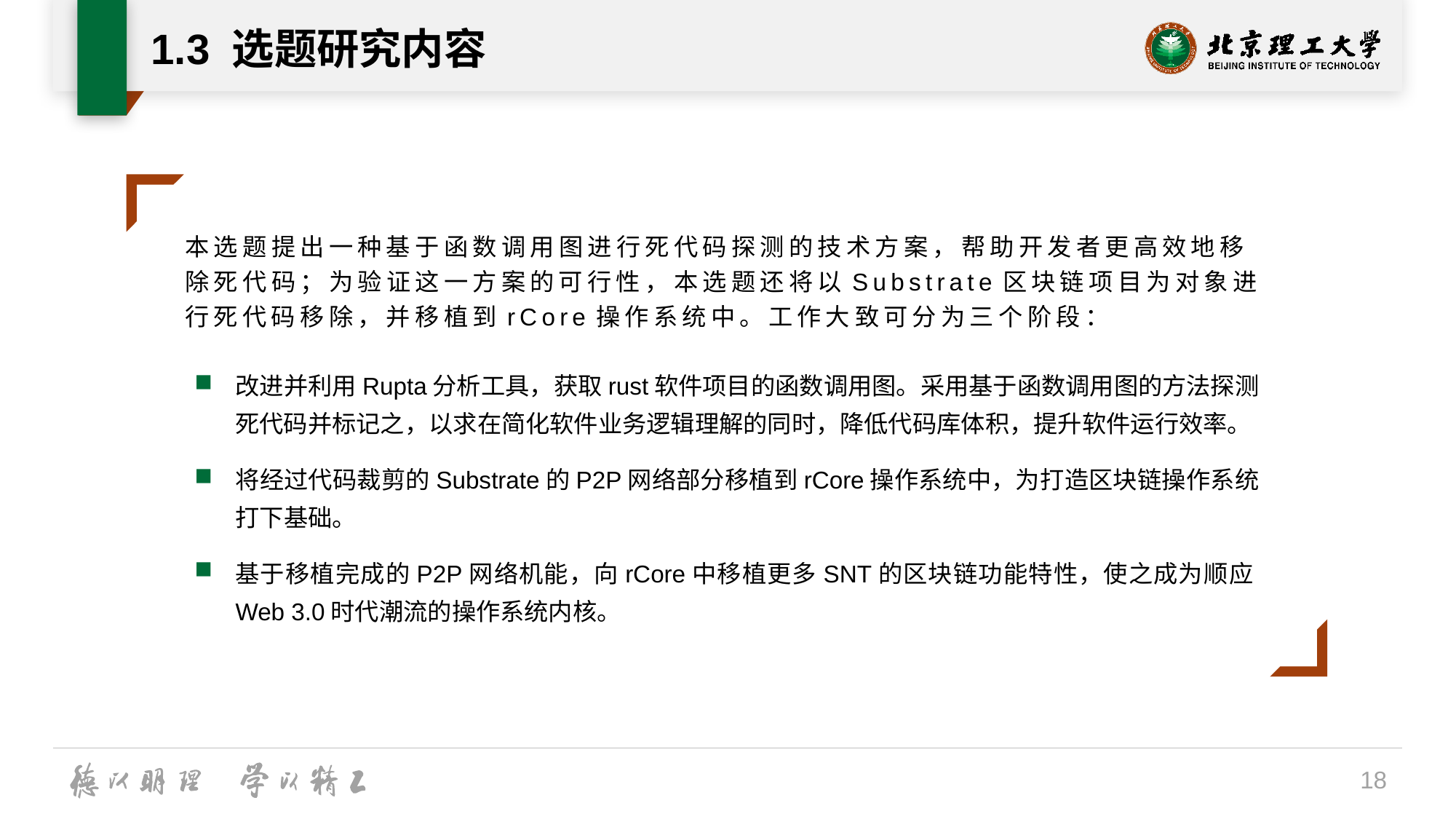

# 1.3 选题研究内容

本选题提出一种基于函数调用图进行死代码探测的技术方案，帮助开发者更高效地移除死代码；为验证这一方案的可行性，本选题还将以Substrate区块链项目为对象进行死代码移除，并移植到rCore操作系统中。工作大致可分为三个阶段：
改进并利用Rupta分析工具，获取rust软件项目的函数调用图。采用基于函数调用图的方法探测死代码并标记之，以求在简化软件业务逻辑理解的同时，降低代码库体积，提升软件运行效率。
将经过代码裁剪的Substrate的P2P网络部分移植到rCore操作系统中，为打造区块链操作系统打下基础。
基于移植完成的P2P网络机能，向rCore中移植更多SNT的区块链功能特性，使之成为顺应Web 3.0时代潮流的操作系统内核。